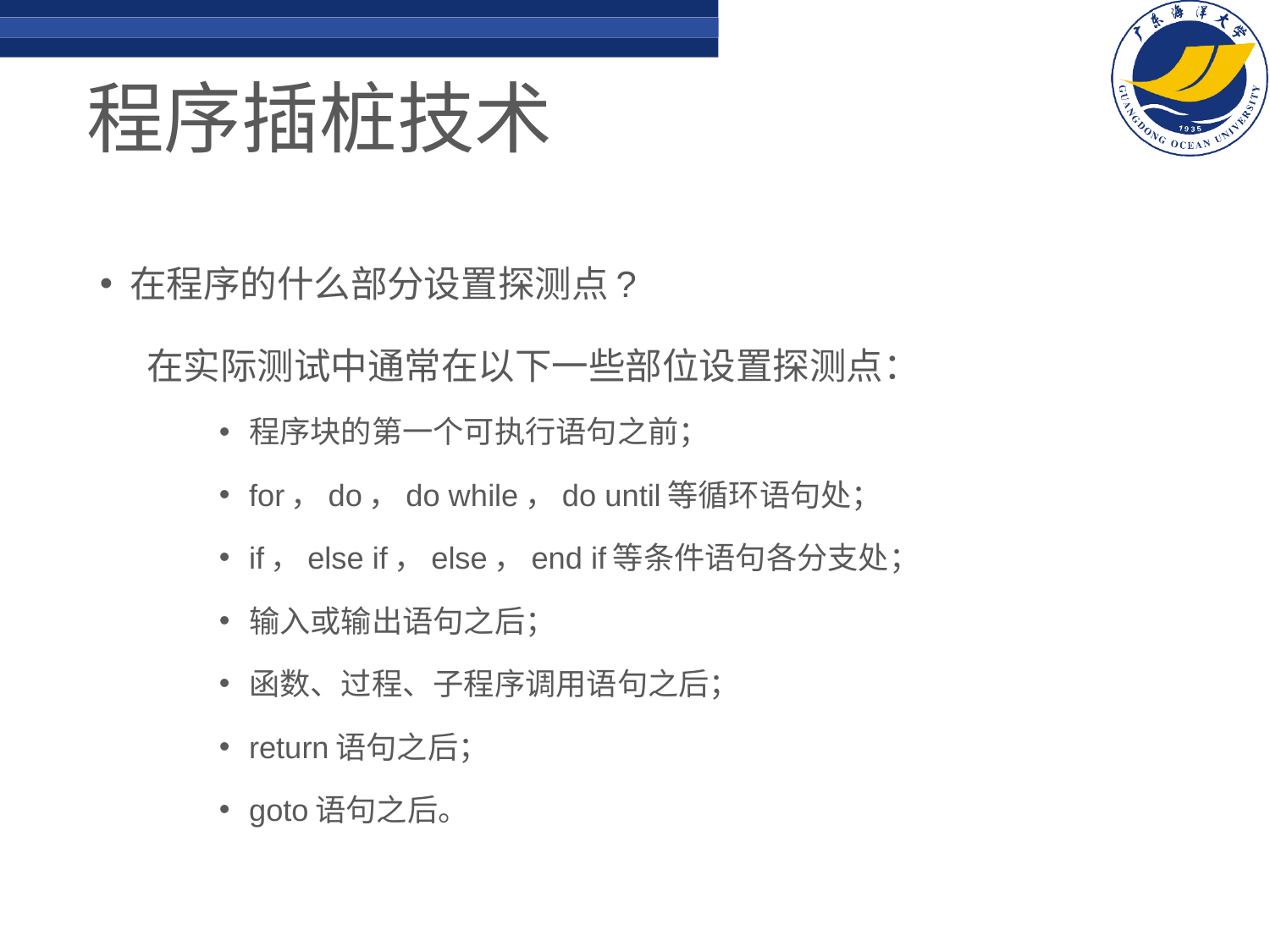

# 程序插桩技术
在程序的什么部分设置探测点?
在实际测试中通常在以下一些部位设置探测点：
程序块的第一个可执行语句之前；
for，do，do while，do until等循环语句处；
if，else if，else，end if等条件语句各分支处；
输入或输出语句之后；
函数、过程、子程序调用语句之后；
return语句之后；
goto语句之后。